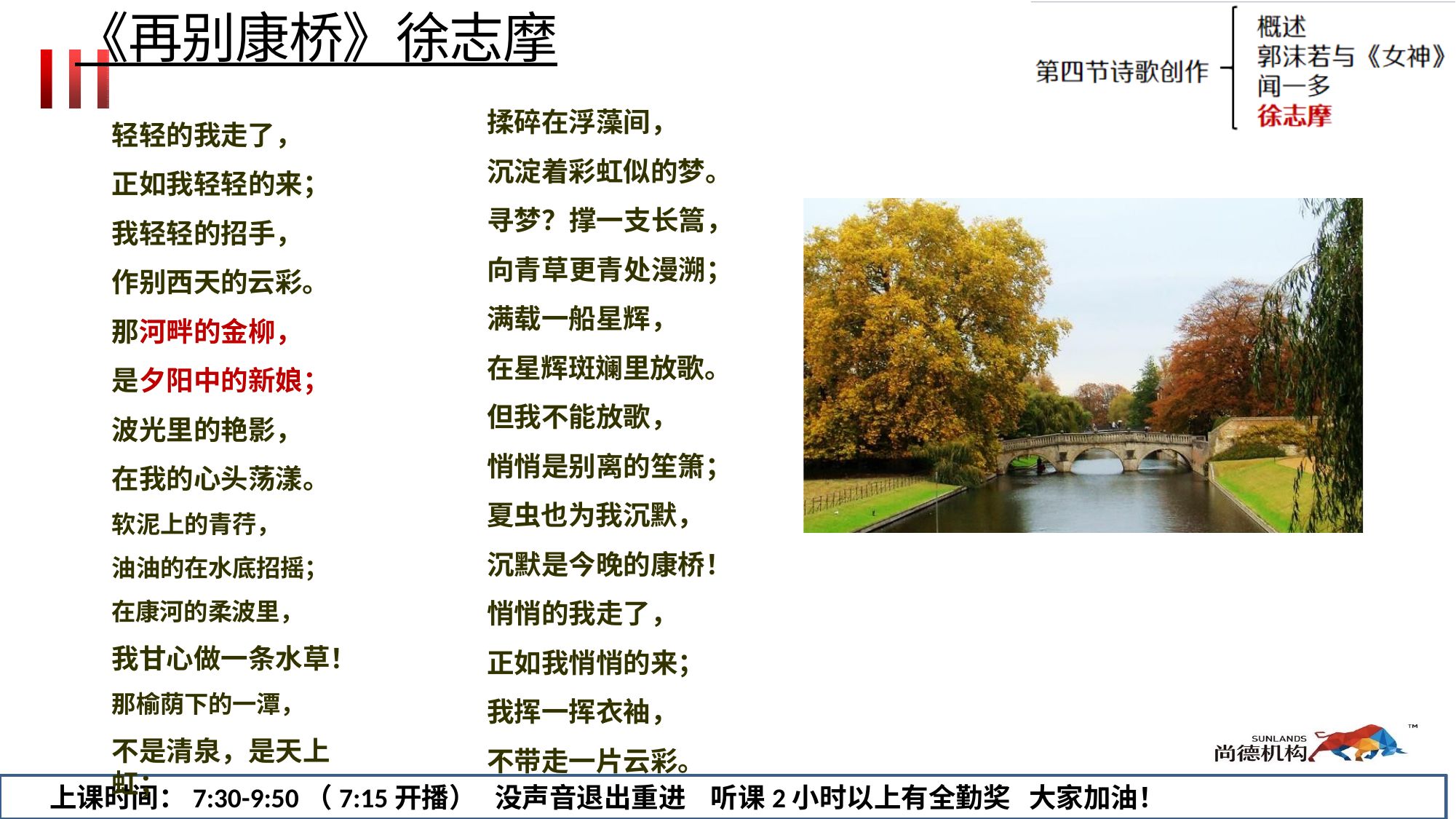

# 《再别康桥》徐志摩

揉碎在浮藻间，
沉淀着彩虹似的梦。
寻梦？撑一支长篙， 向青草更青处漫溯； 满载一船星辉，
在星辉斑斓里放歌。
但我不能放歌，
悄悄是别离的笙箫； 夏虫也为我沉默，  沉默是今晚的康桥！ 悄悄的我走了，
正如我悄悄的来；
我挥一挥衣袖，  不带走一片云彩。
轻轻的我走了，  正如我轻轻的来； 我轻轻的招手，  作别西天的云彩。 那河畔的金柳，  是夕阳中的新娘； 波光里的艳影，  在我的心头荡漾。 软泥上的青荇，
油油的在水底招摇；
在康河的柔波里，
我甘心做一条水草！
那榆荫下的一潭，
不是清泉，是天上虹；